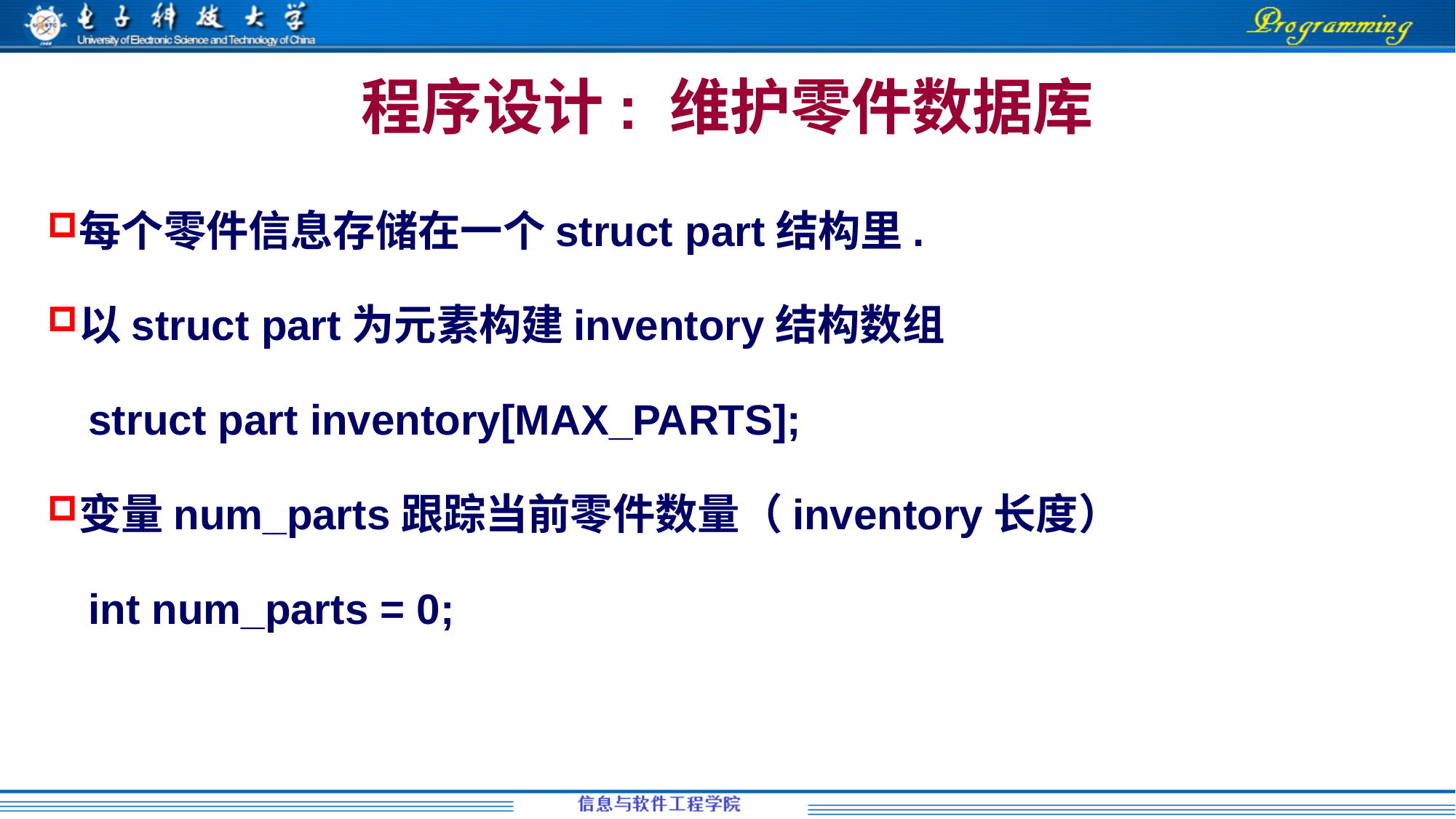

# 程序设计: 维护零件数据库
每个零件信息存储在一个struct part结构里.
以struct part为元素构建inventory结构数组
struct part inventory[MAX_PARTS];
变量num_parts跟踪当前零件数量（inventory长度）
int num_parts = 0;